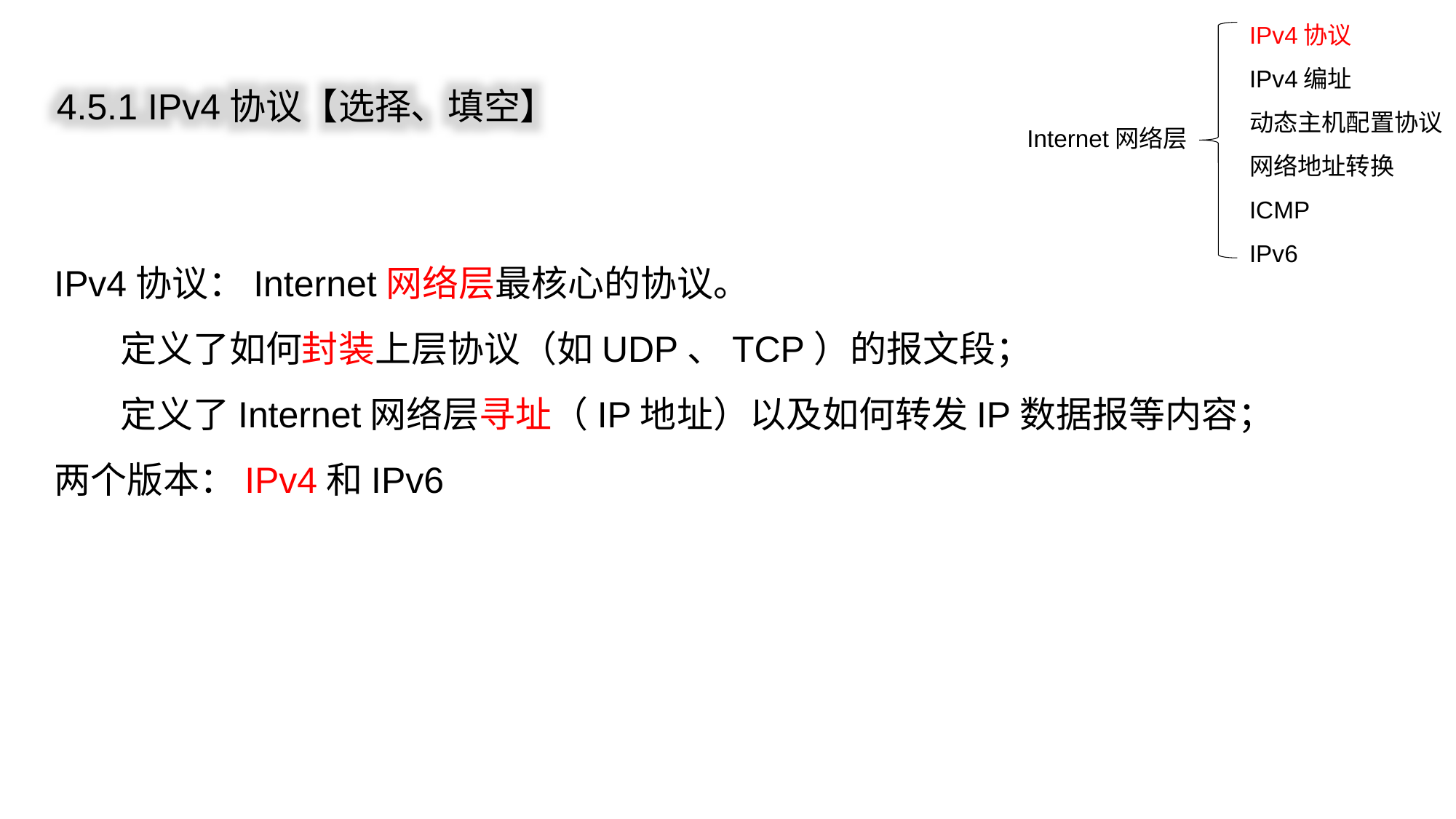

IPv4协议
IPv4编址
动态主机配置协议
网络地址转换
ICMP
IPv6

4.5.1 IPv4协议【选择、填空】
Internet网络层
IPv4协议：Internet网络层最核心的协议。
       定义了如何封装上层协议（如UDP、TCP）的报文段；
       定义了Internet网络层寻址（IP地址）以及如何转发IP数据报等内容；
两个版本：IPv4和IPv6